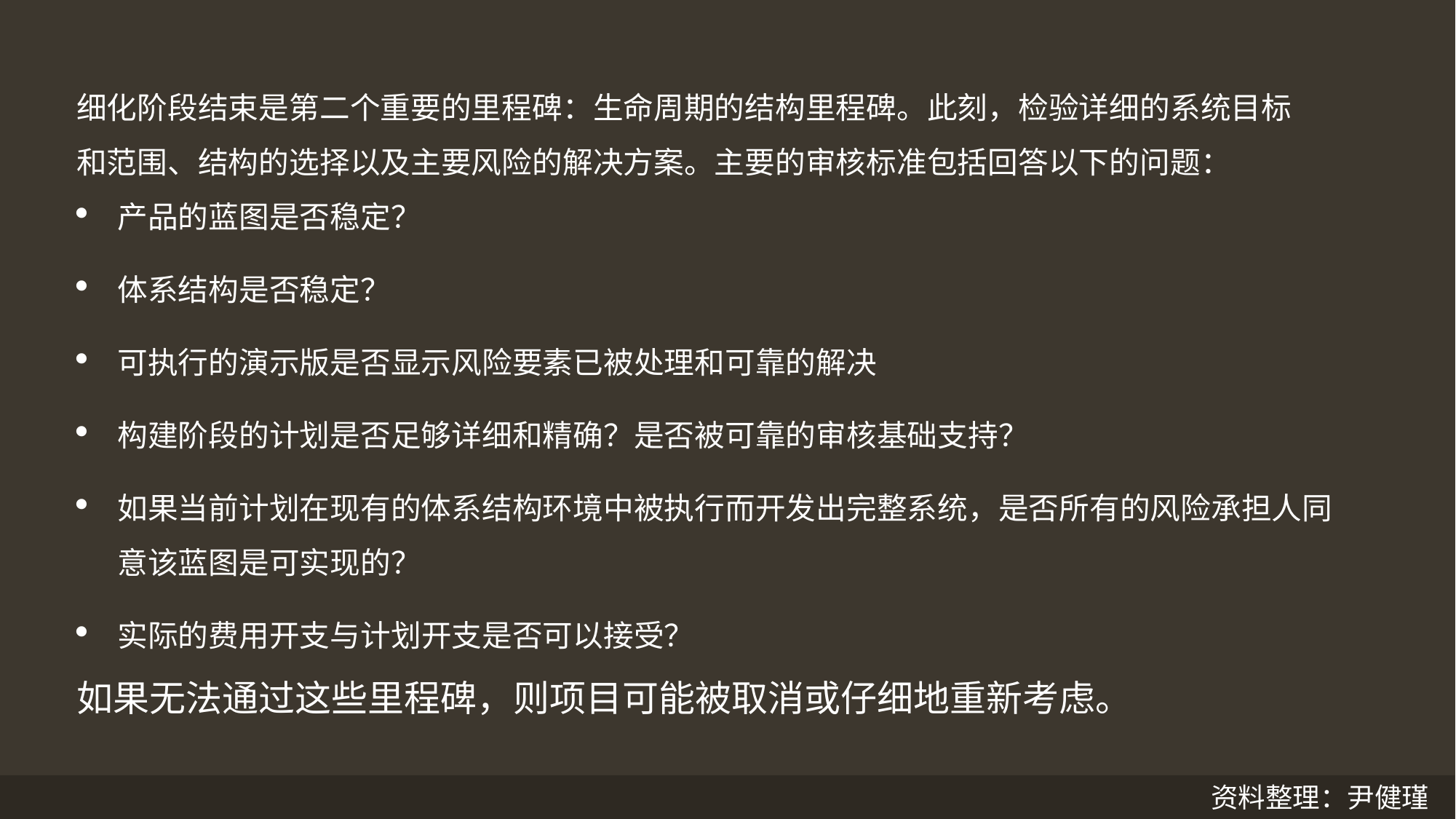

细化阶段结束是第二个重要的里程碑：生命周期的结构里程碑。此刻，检验详细的系统目标
和范围、结构的选择以及主要风险的解决方案。主要的审核标准包括回答以下的问题：
产品的蓝图是否稳定？
体系结构是否稳定？
可执行的演示版是否显示风险要素已被处理和可靠的解决
构建阶段的计划是否足够详细和精确？是否被可靠的审核基础支持？
如果当前计划在现有的体系结构环境中被执行而开发出完整系统，是否所有的风险承担人同意该蓝图是可实现的？
实际的费用开支与计划开支是否可以接受？
如果无法通过这些里程碑，则项目可能被取消或仔细地重新考虑。
资料整理：尹健瑾